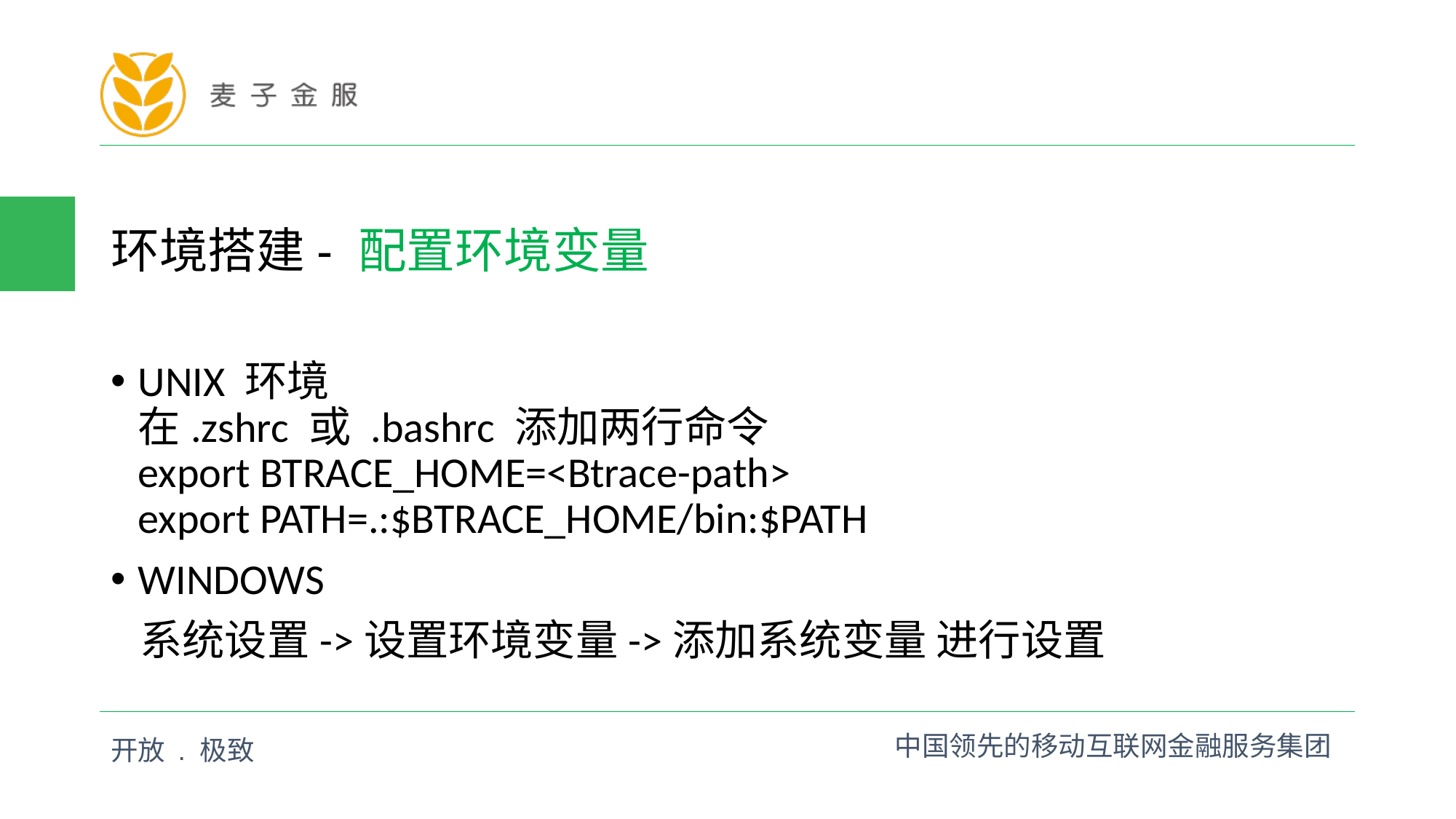

# 环境搭建- 配置环境变量

UNIX 环境
在.zshrc 或 .bashrc 添加两行命令
export BTRACE_HOME=<Btrace-path>
export PATH=.:$BTRACE_HOME/bin:$PATH
WINDOWS
  系统设置->设置环境变量->添加系统变量 进行设置